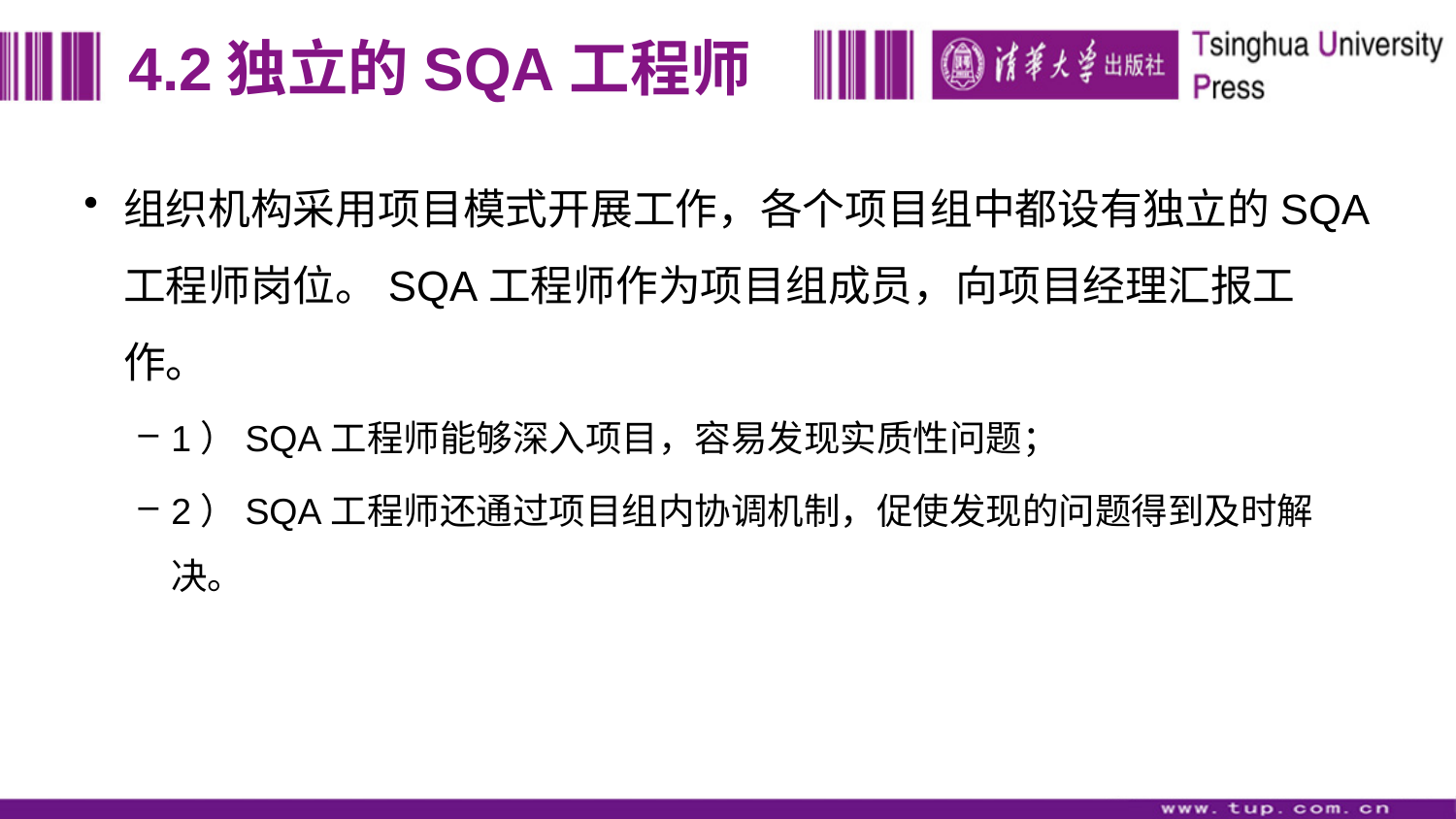

# 4.2独立的SQA工程师
组织机构采用项目模式开展工作，各个项目组中都设有独立的SQA工程师岗位。SQA工程师作为项目组成员，向项目经理汇报工作。
1）SQA工程师能够深入项目，容易发现实质性问题；
2）SQA工程师还通过项目组内协调机制，促使发现的问题得到及时解决。